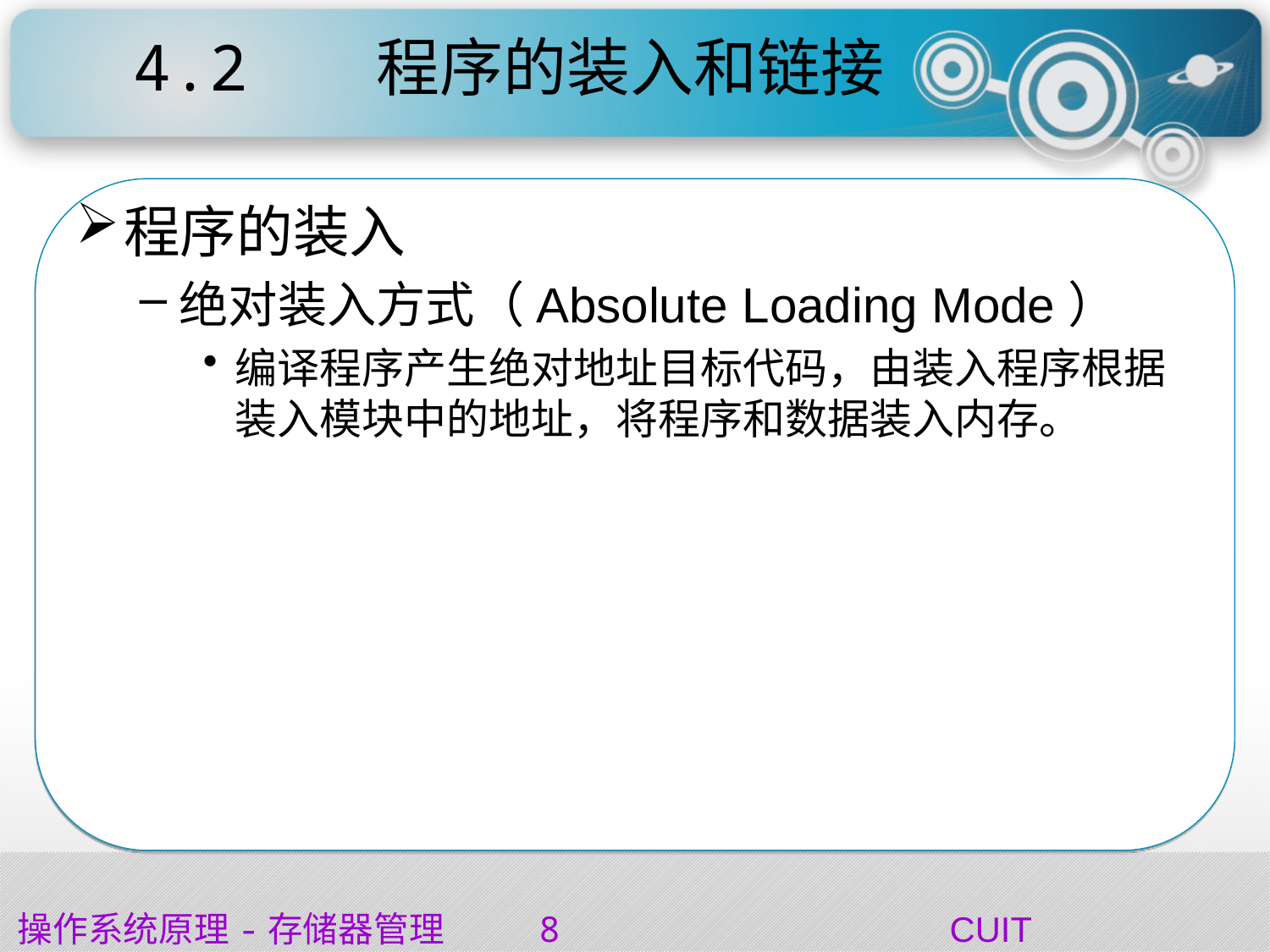

# 4.2   程序的装入和链接
程序的装入
绝对装入方式（Absolute Loading Mode）
编译程序产生绝对地址目标代码，由装入程序根据装入模块中的地址，将程序和数据装入内存。